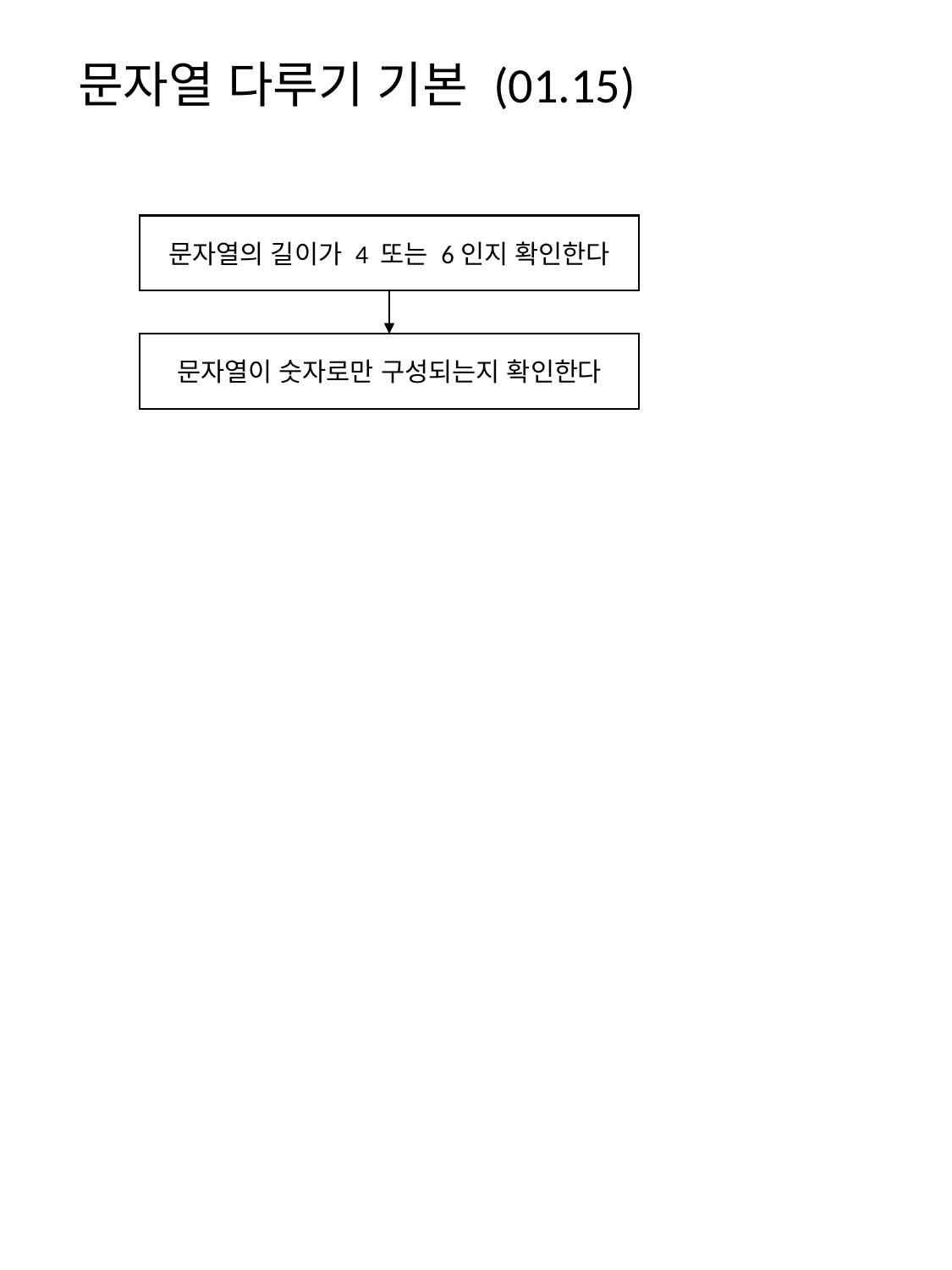

# 문자열 다루기 기본 (01.15)
문자열의 길이가 4 또는 6인지 확인한다
문자열이 숫자로만 구성되는지 확인한다